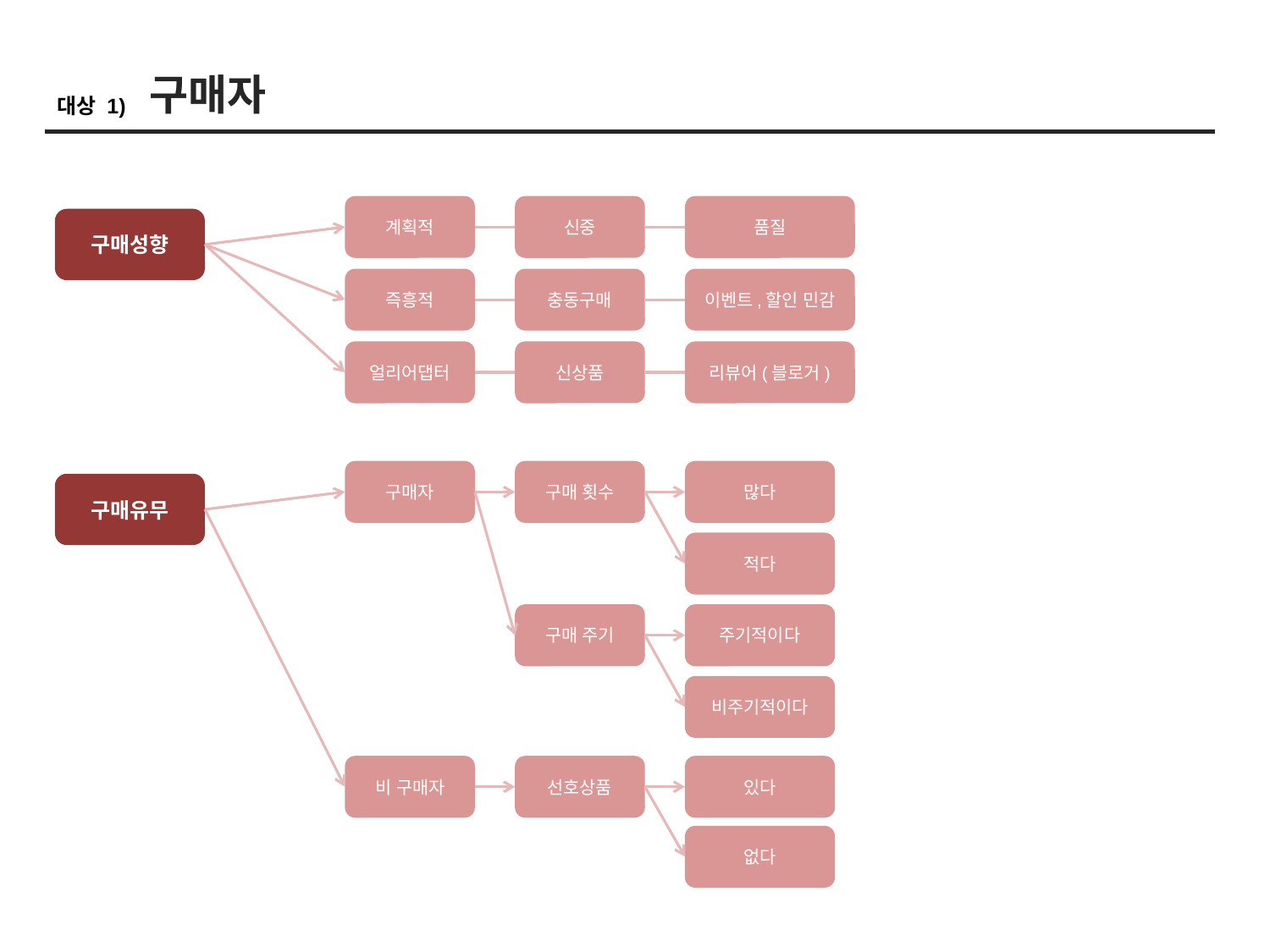

구매자
대상 1)
계획적
신중
품질
구매성향
즉흥적
충동구매
이벤트,할인 민감
얼리어댑터
신상품
리뷰어(블로거)
구매자
구매 횟수
많다
구매유무
적다
구매 주기
주기적이다
비주기적이다
비 구매자
선호상품
있다
없다